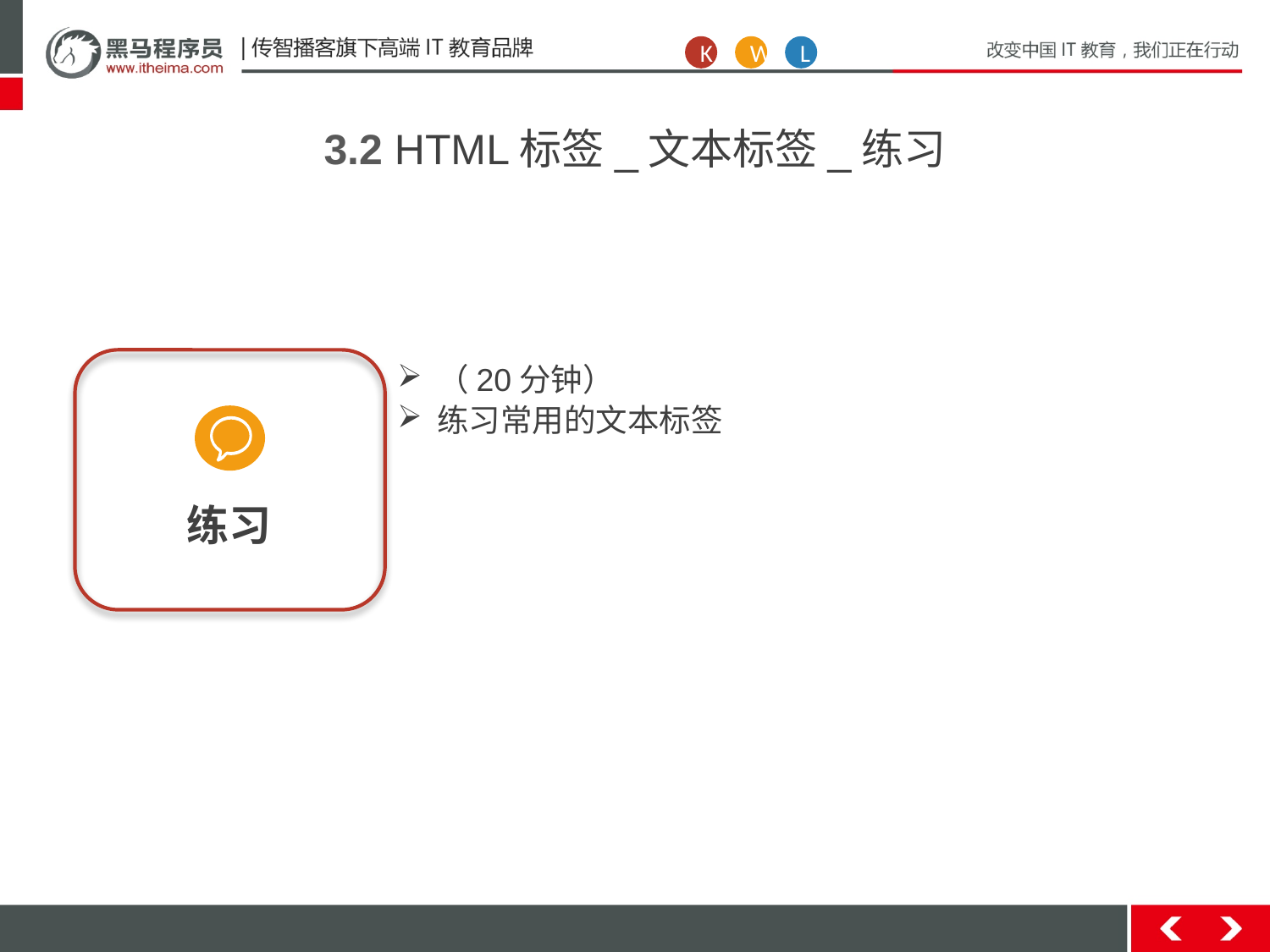

K
W
L
3.2 HTML标签_文本标签_练习

练习
（20分钟）
练习常用的文本标签